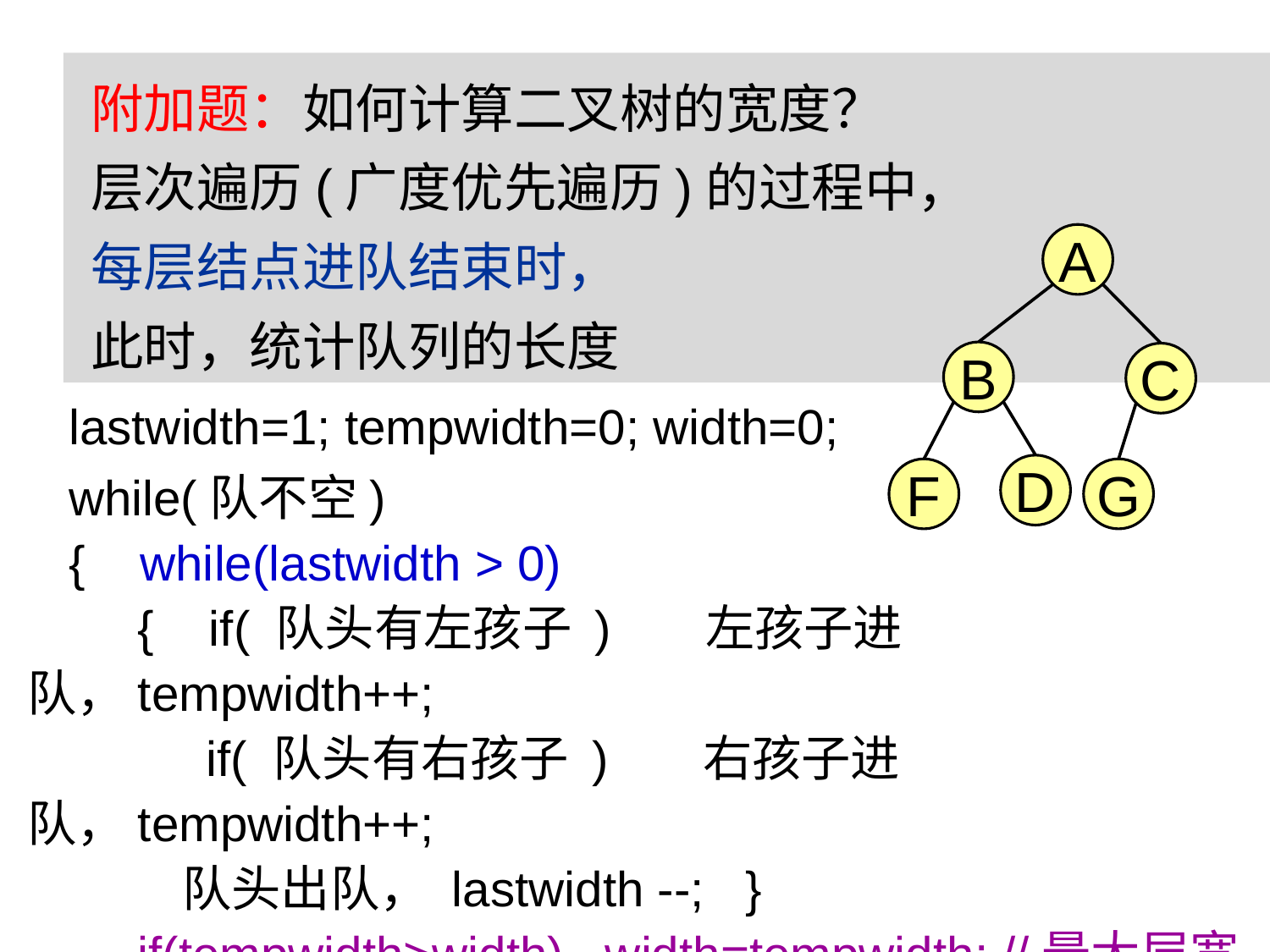

附加题：如何计算二叉树的宽度？
层次遍历(广度优先遍历)的过程中，
每层结点进队结束时，
此时，统计队列的长度
A
B
C
   lastwidth=1; tempwidth=0; width=0;
   while(队不空)
   {    while(lastwidth > 0)
        {    if( 队头有左孩子 )      左孩子进队，tempwidth++;
             if( 队头有右孩子 )      右孩子进队，tempwidth++;
             队头出队， lastwidth --;   }
        if(tempwidth>width)   width=tempwidth; //最大层宽
        lastwidth=tempwidth; tempwidth=0; }
D
F
G